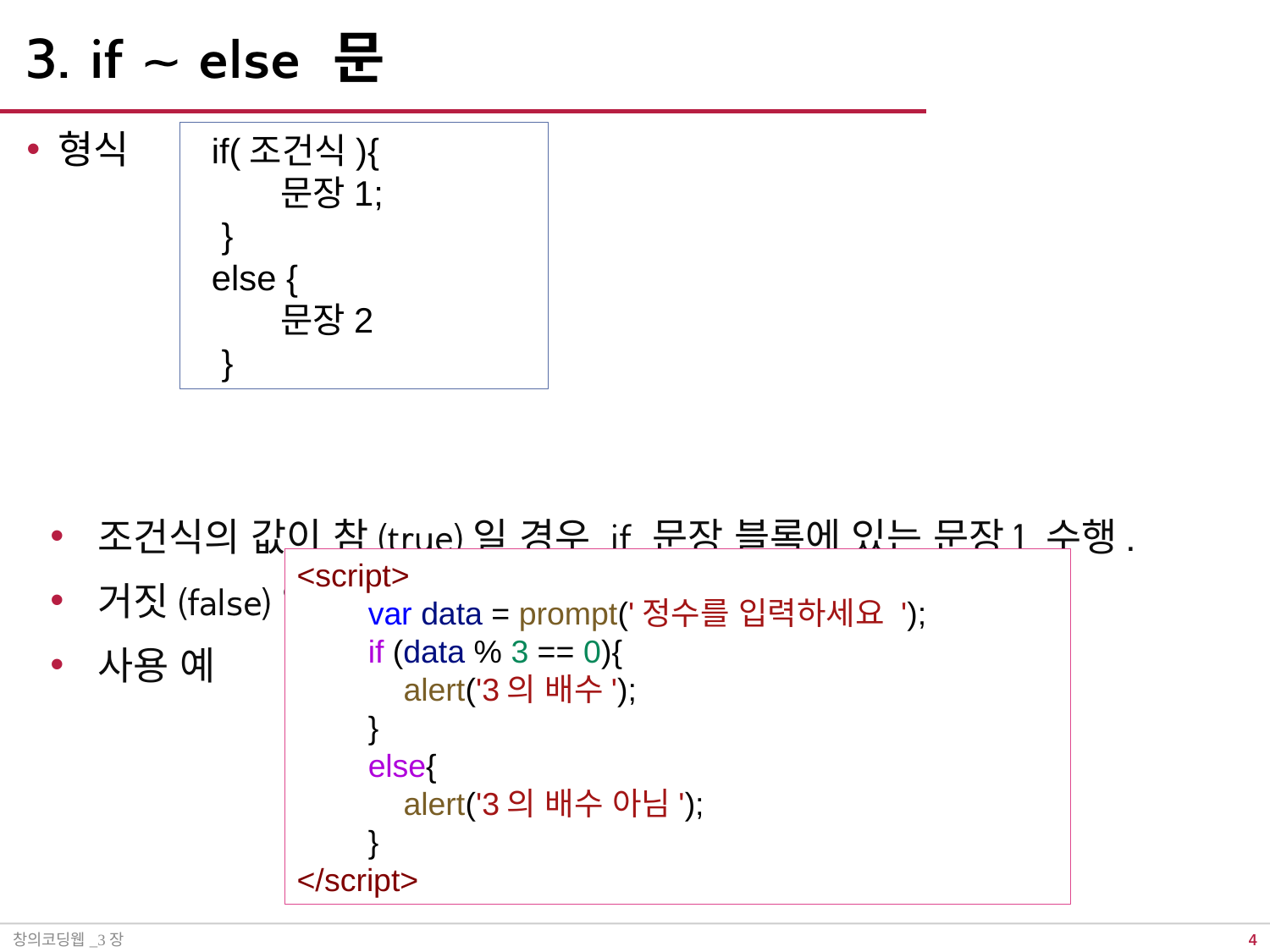

# 3. if ~ else 문
형식

조건식의 값이 참(true)일 경우 if 문장 블록에 있는 문장1 수행.
거짓(false)일 경우에 else 문장블록에 있는 문장2 수행
사용 예
  if(조건식){
        문장1;
   }
  else {
        문장2
   }
<script>
        var data = prompt('정수를 입력하세요 ');
        if (data % 3 == 0){
            alert('3의 배수');
        }
        else{
            alert('3의 배수 아님');
        }
</script>
창의코딩웹_3장
4